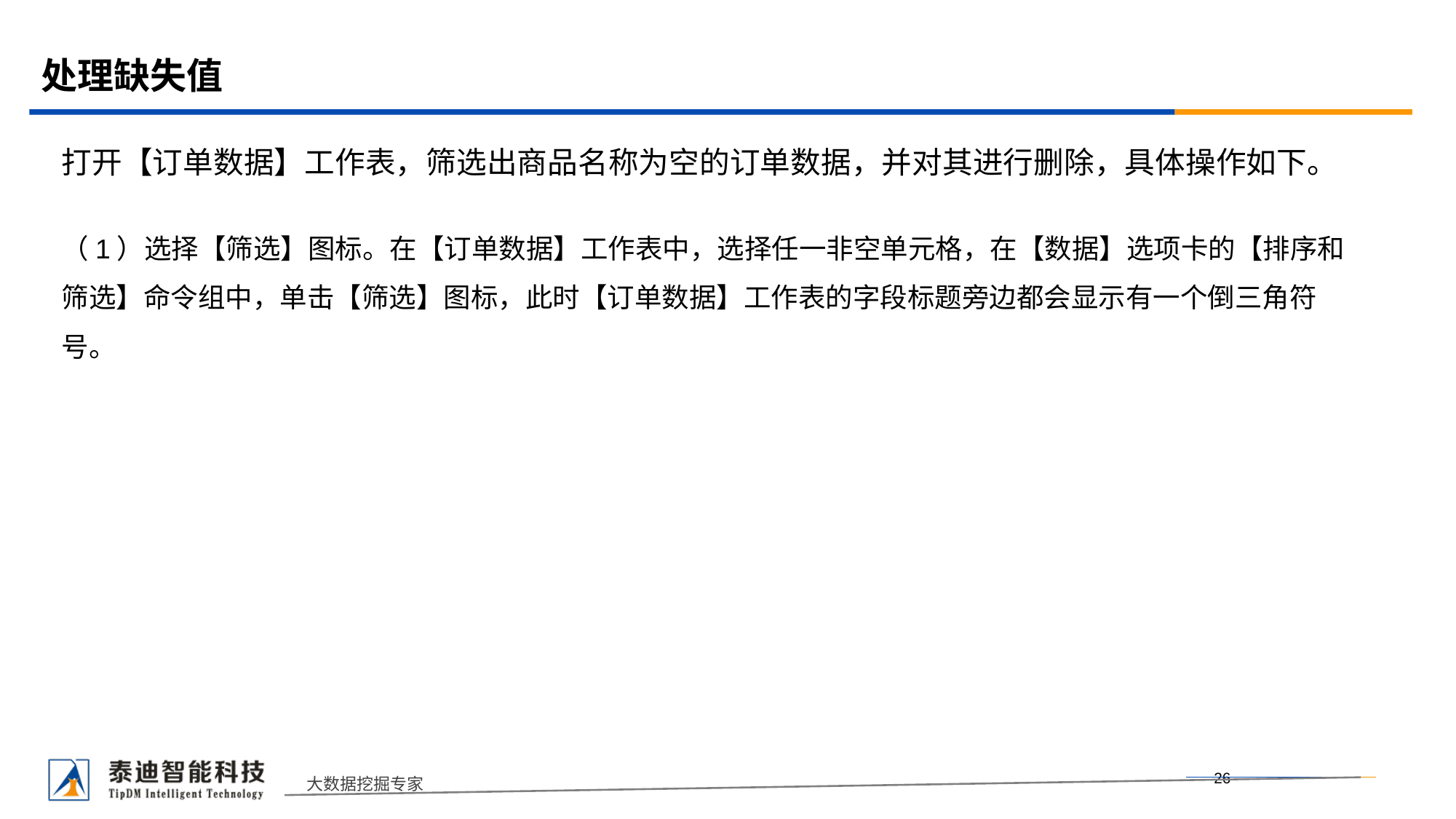

# 处理缺失值
打开【订单数据】工作表，筛选出商品名称为空的订单数据，并对其进行删除，具体操作如下。
（1）选择【筛选】图标。在【订单数据】工作表中，选择任一非空单元格，在【数据】选项卡的【排序和筛选】命令组中，单击【筛选】图标，此时【订单数据】工作表的字段标题旁边都会显示有一个倒三角符号。